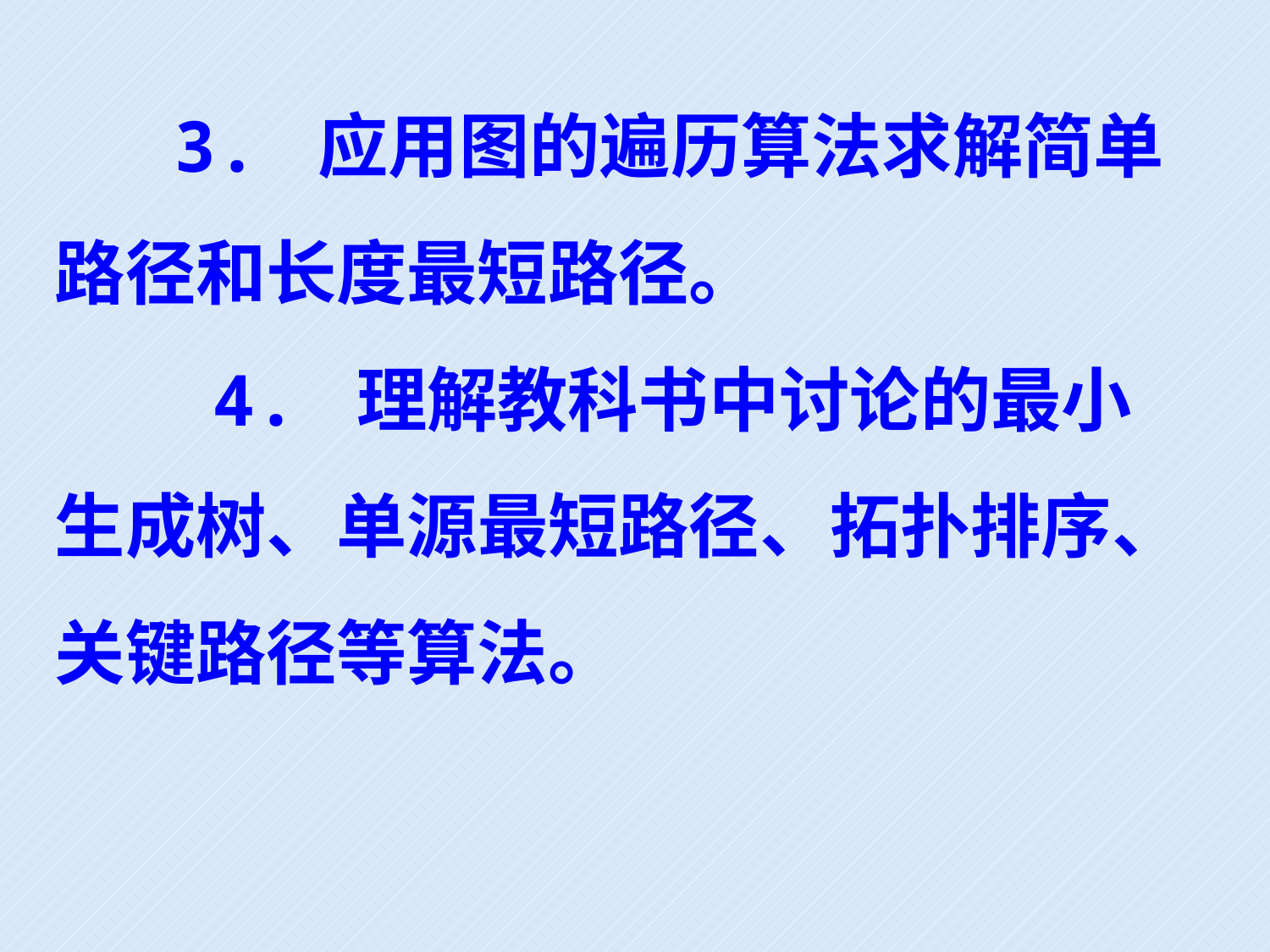

3. 应用图的遍历算法求解简单路径和长度最短路径。
　　4. 理解教科书中讨论的最小生成树、单源最短路径、拓扑排序、关键路径等算法。